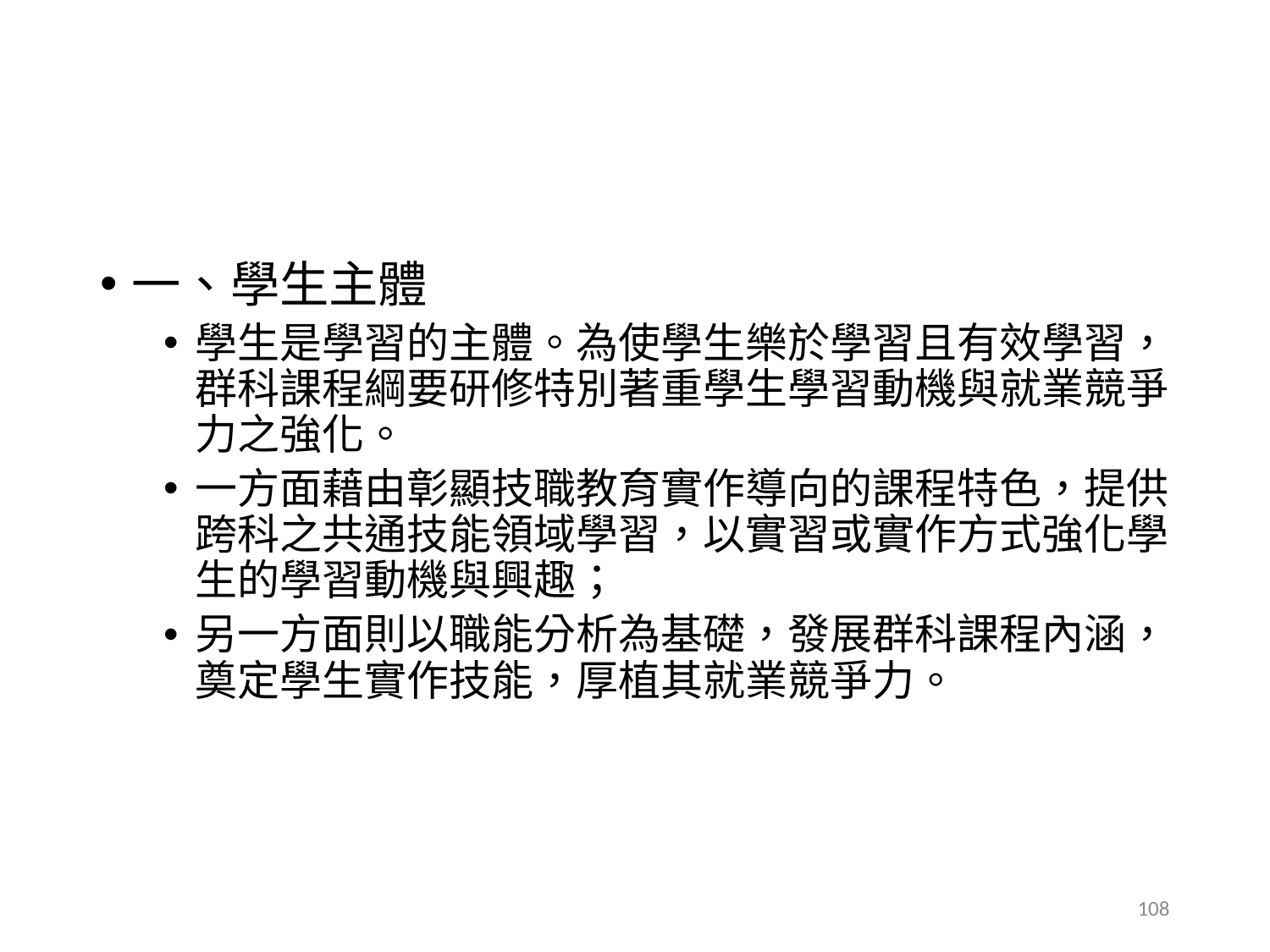

#
一、學生主體
學生是學習的主體。為使學生樂於學習且有效學習，群科課程綱要研修特別著重學生學習動機與就業競爭力之強化。
一方面藉由彰顯技職教育實作導向的課程特色，提供跨科之共通技能領域學習，以實習或實作方式強化學生的學習動機與興趣；
另一方面則以職能分析為基礎，發展群科課程內涵，奠定學生實作技能，厚植其就業競爭力。
108